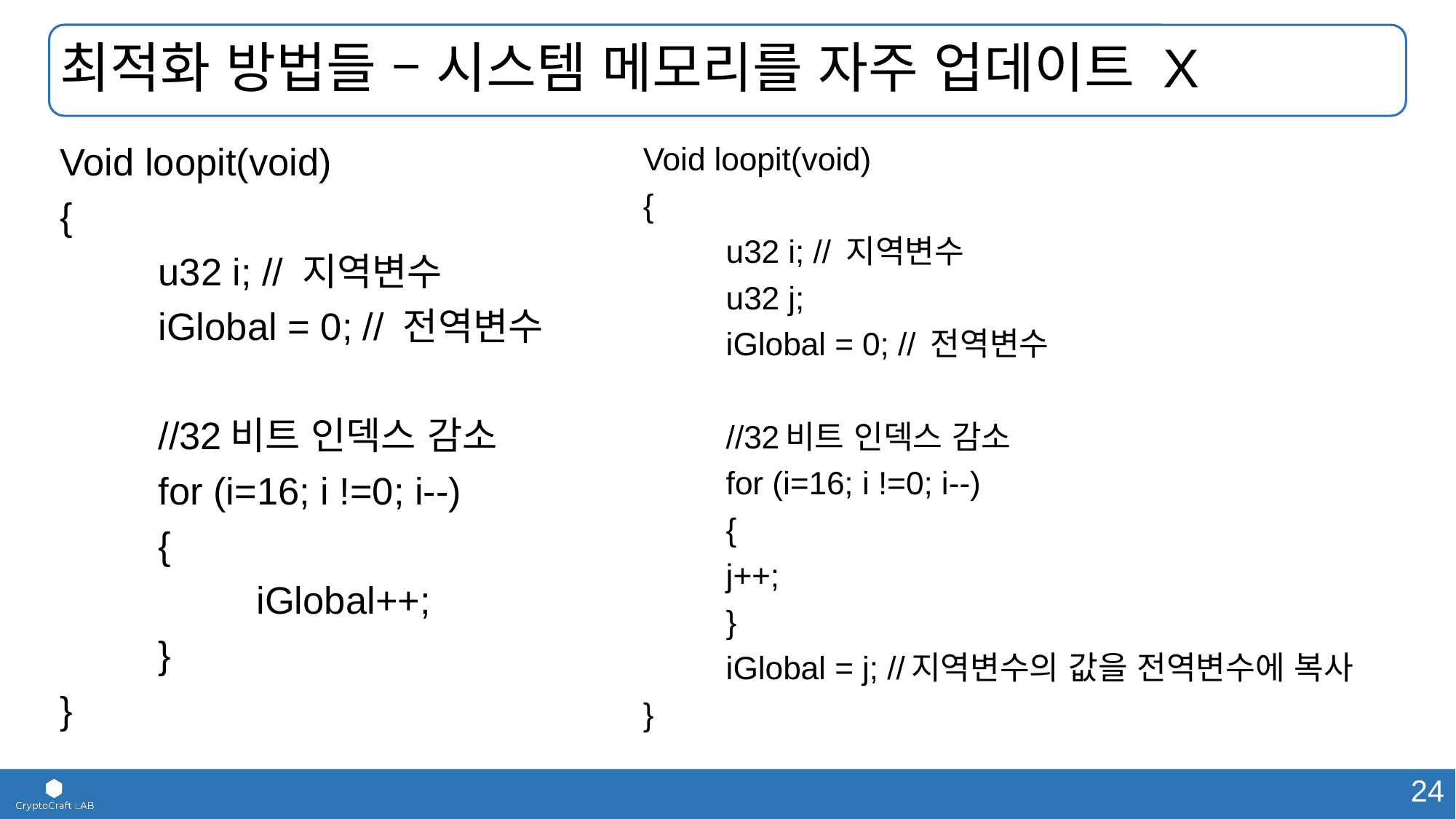

# 최적화 방법들 – 시스템 메모리를 자주 업데이트 X
Void loopit(void)
{
	u32 i; // 지역변수
	iGlobal = 0; // 전역변수

	//32비트 인덱스 감소
	for (i=16; i !=0; i--)
	{
		iGlobal++;
	}
}
Void loopit(void)
{
	u32 i; // 지역변수
	u32 j;
	iGlobal = 0; // 전역변수

	//32비트 인덱스 감소
	for (i=16; i !=0; i--)
	{
		j++;
	}
	iGlobal = j; //지역변수의 값을 전역변수에 복사
}